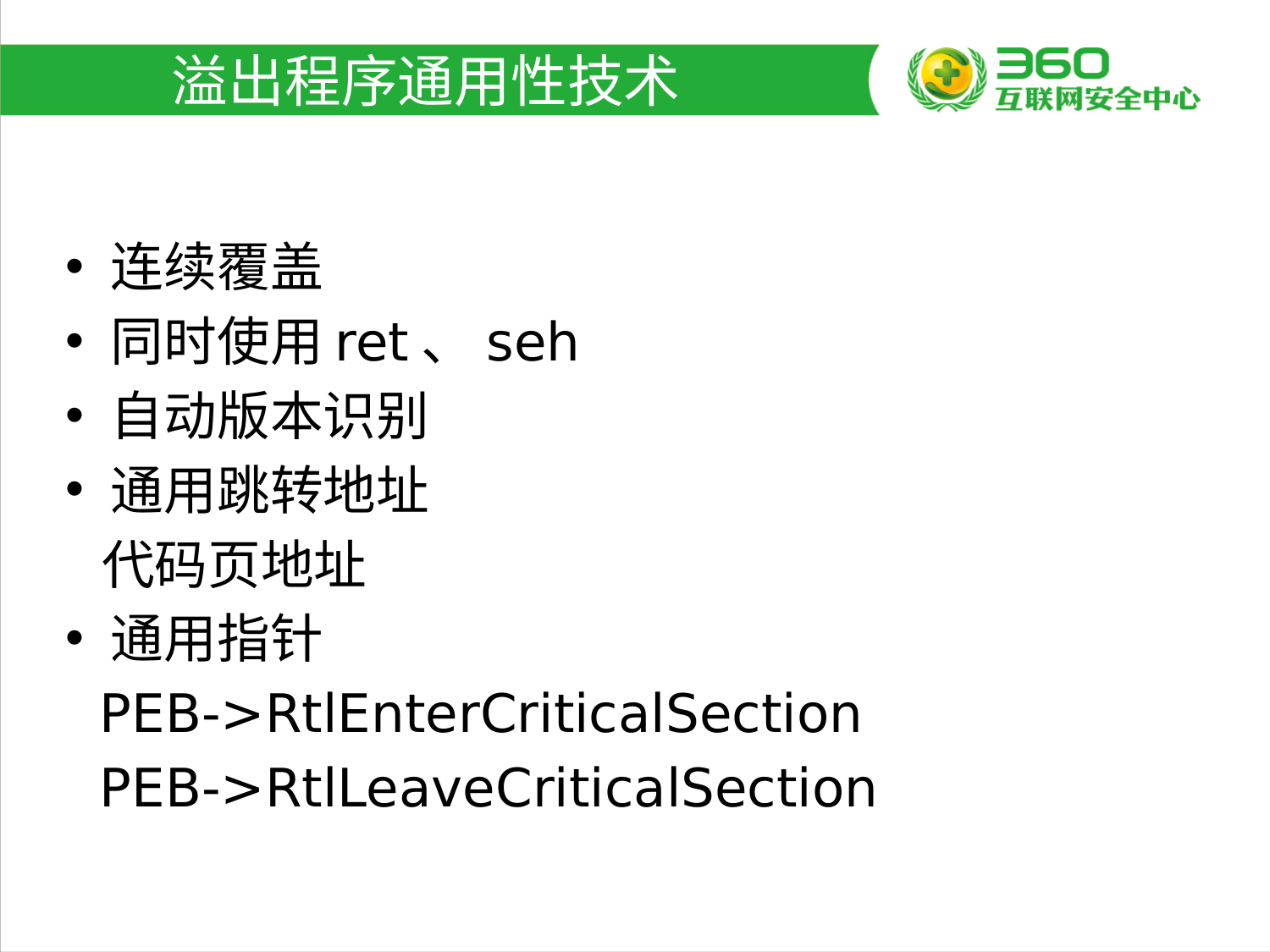

# 溢出程序通用性技术
连续覆盖
同时使用ret、seh
自动版本识别
通用跳转地址
  代码页地址
通用指针
  PEB->RtlEnterCriticalSection
  PEB->RtlLeaveCriticalSection